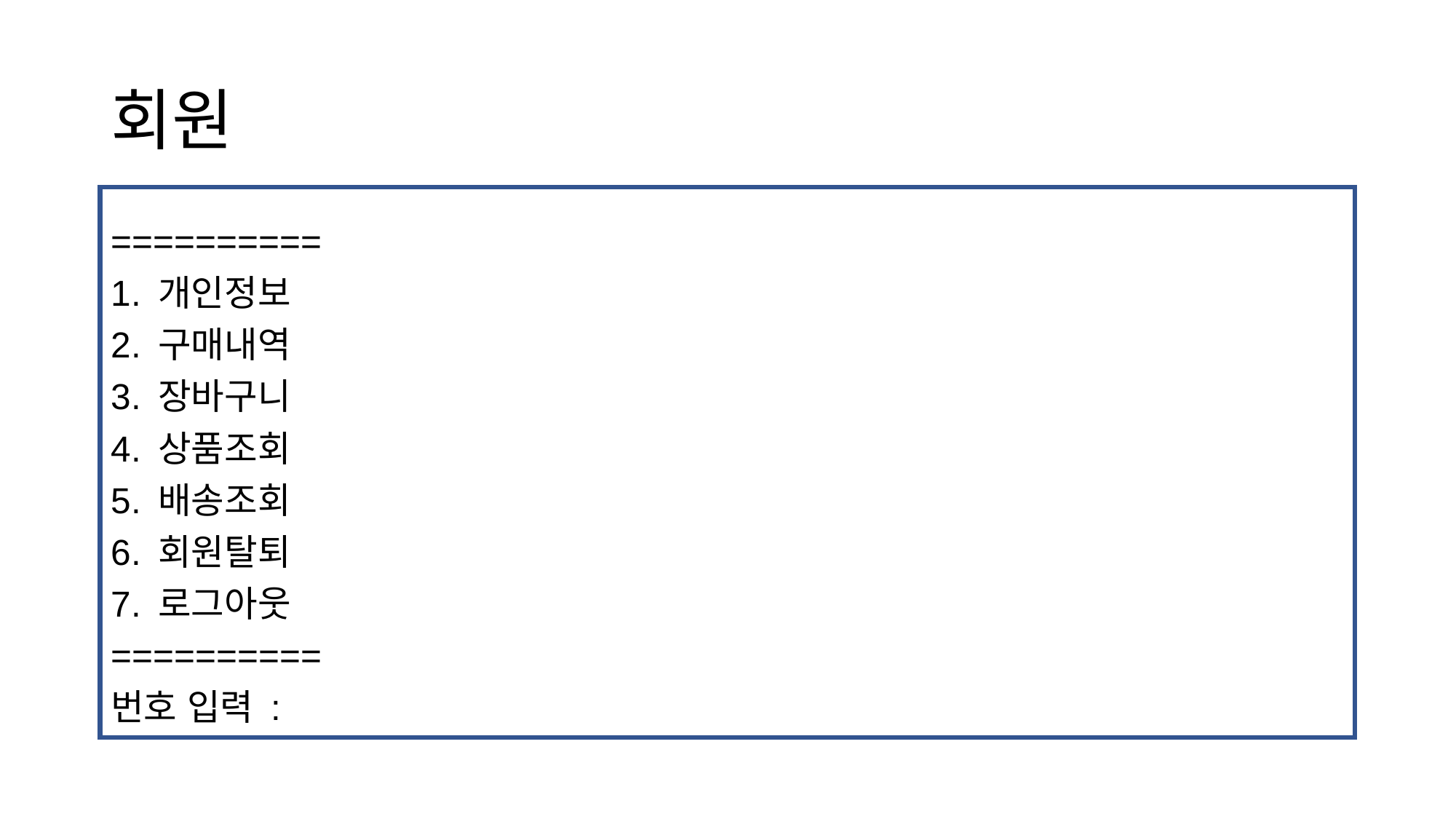

# 회원

==========
1. 개인정보
2. 구매내역
3. 장바구니
4. 상품조회
5. 배송조회
6. 회원탈퇴
7. 로그아웃
==========
번호 입력 :